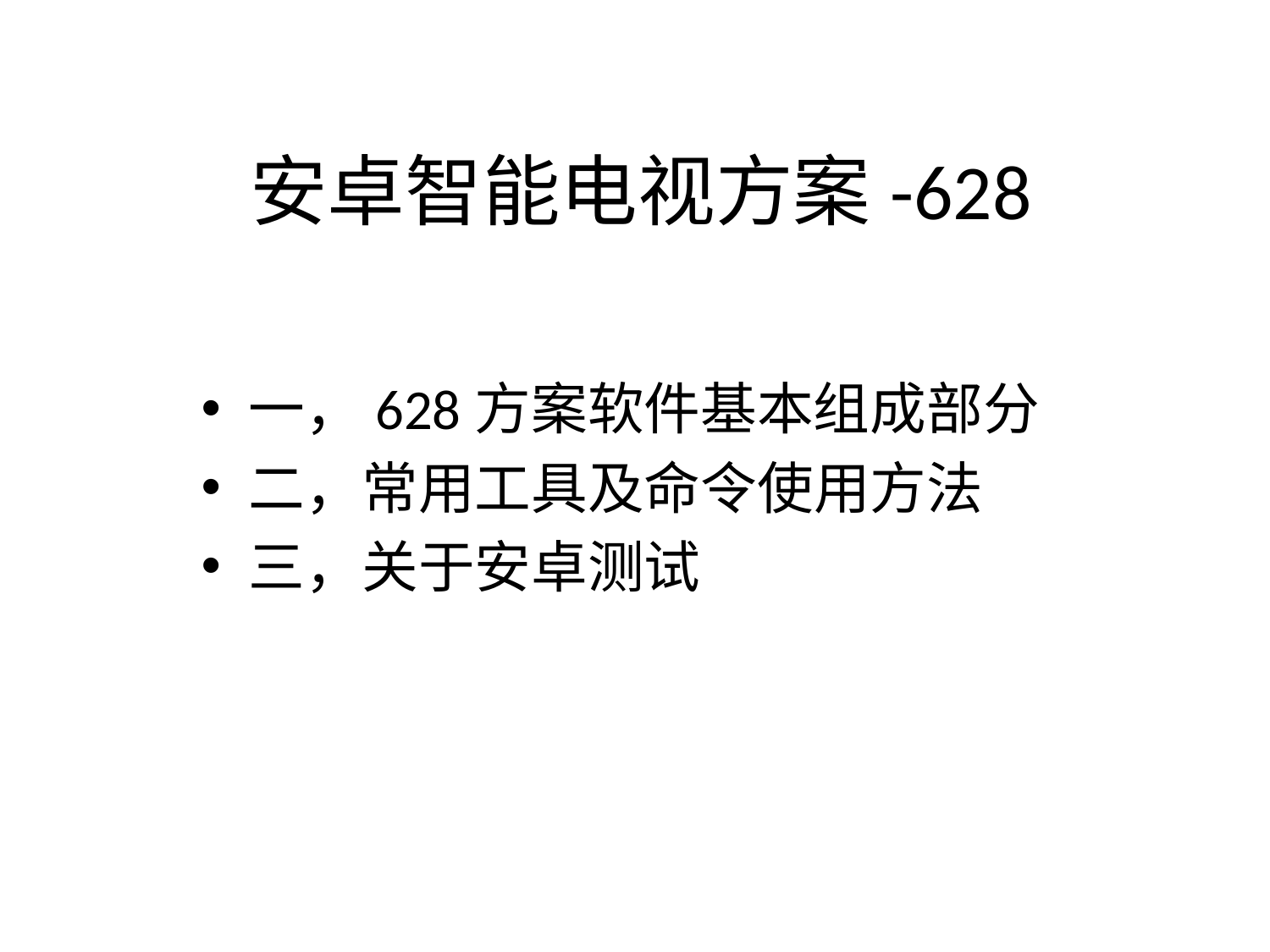

# 安卓智能电视方案-628
一，628方案软件基本组成部分
二，常用工具及命令使用方法
三，关于安卓测试